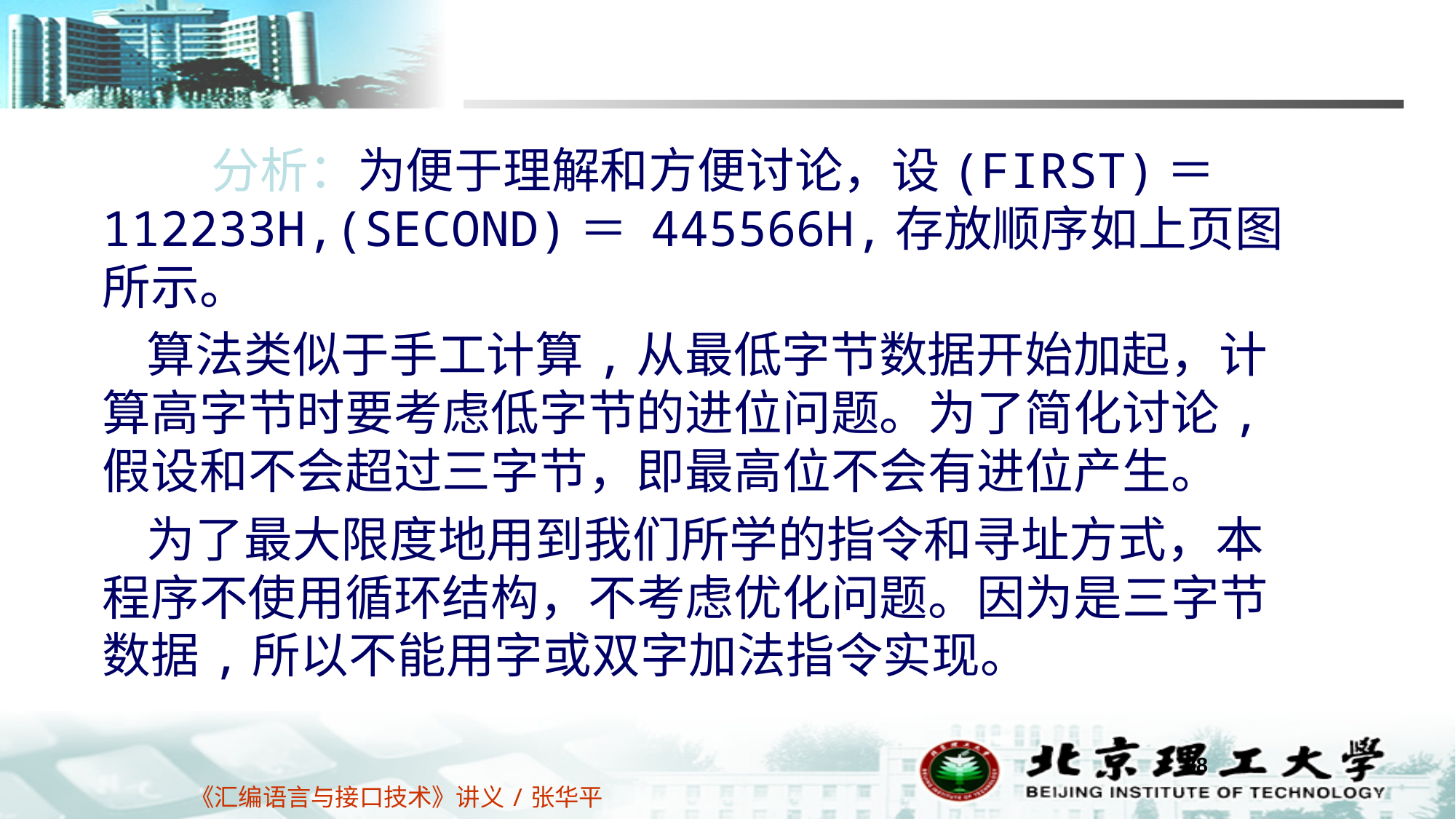

分析：为便于理解和方便讨论，设(FIRST)＝112233H,(SECOND)＝ 445566H,存放顺序如上页图所示。
   算法类似于手工计算,从最低字节数据开始加起，计算高字节时要考虑低字节的进位问题。为了简化讨论,假设和不会超过三字节，即最高位不会有进位产生。
   为了最大限度地用到我们所学的指令和寻址方式，本程序不使用循环结构，不考虑优化问题。因为是三字节数据,所以不能用字或双字加法指令实现。
88